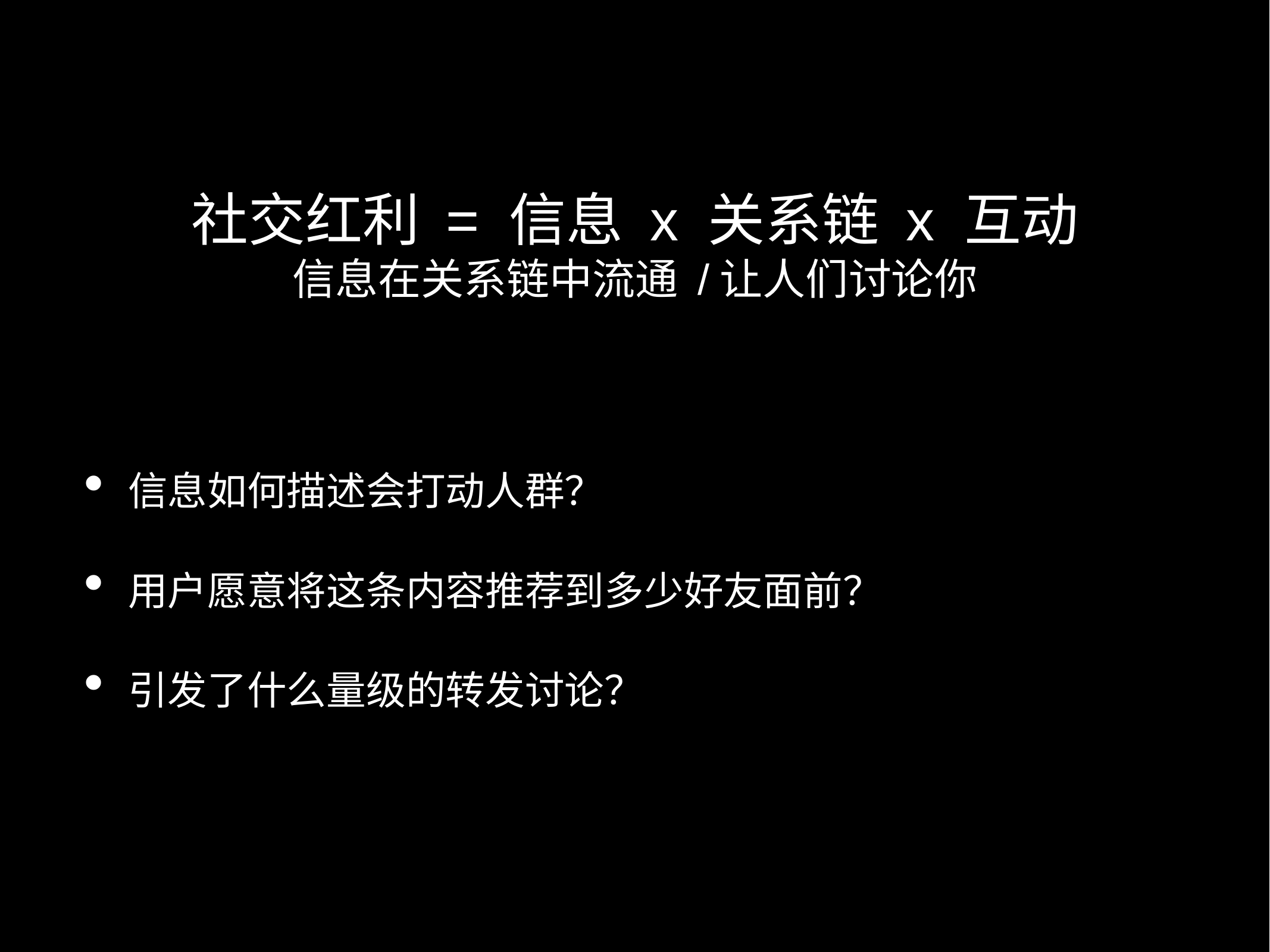

# 社交红利 = 信息 x 关系链 x 互动
信息在关系链中流通 /让人们讨论你
信息如何描述会打动人群？
用户愿意将这条内容推荐到多少好友面前？
引发了什么量级的转发讨论？